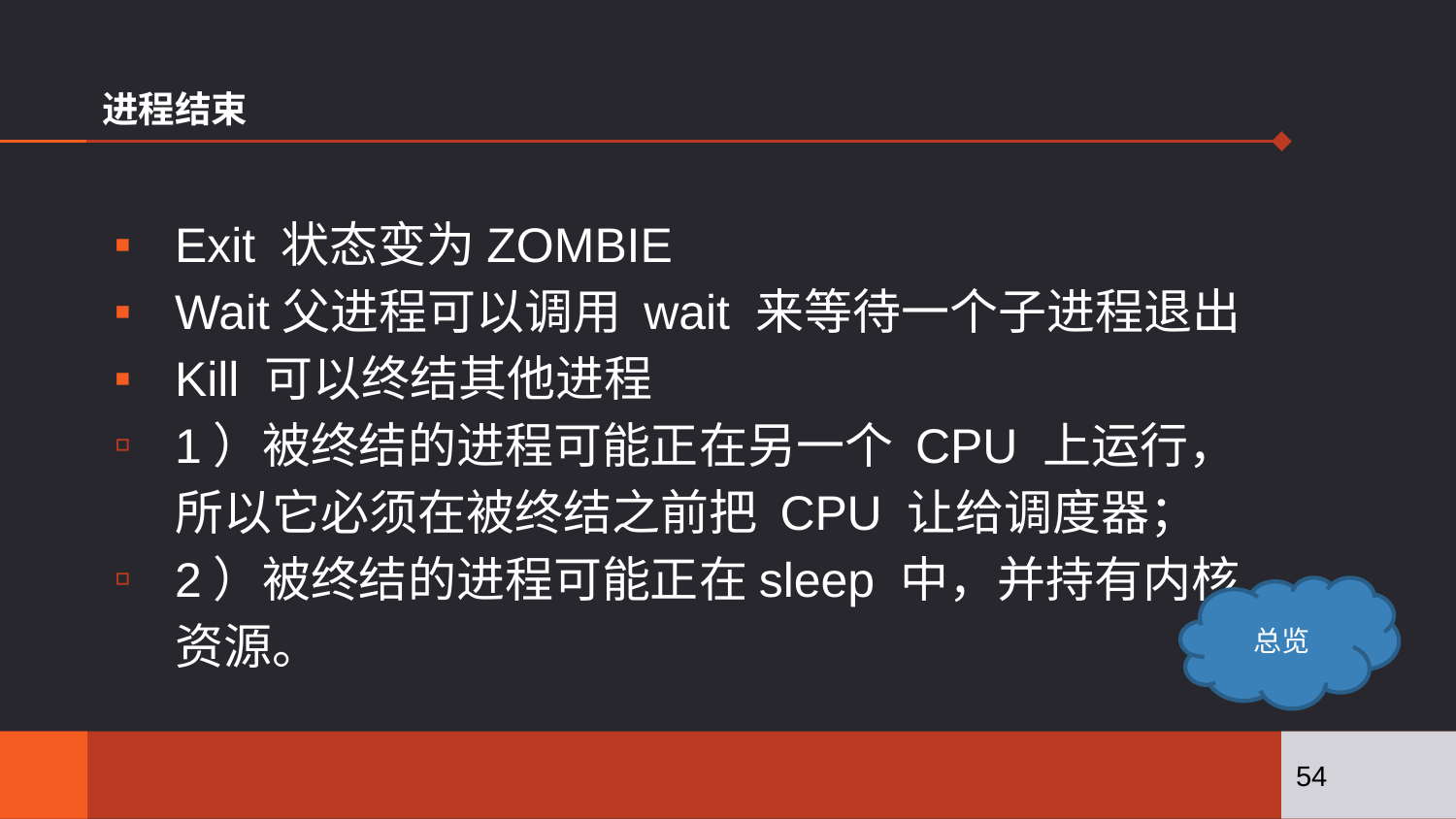

# 进程结束
Exit 状态变为ZOMBIE
Wait父进程可以调用 wait 来等待一个子进程退出
Kill 可以终结其他进程
1）被终结的进程可能正在另一个 CPU 上运行，所以它必须在被终结之前把 CPU 让给调度器；
2）被终结的进程可能正在sleep 中，并持有内核资源。
总览
54